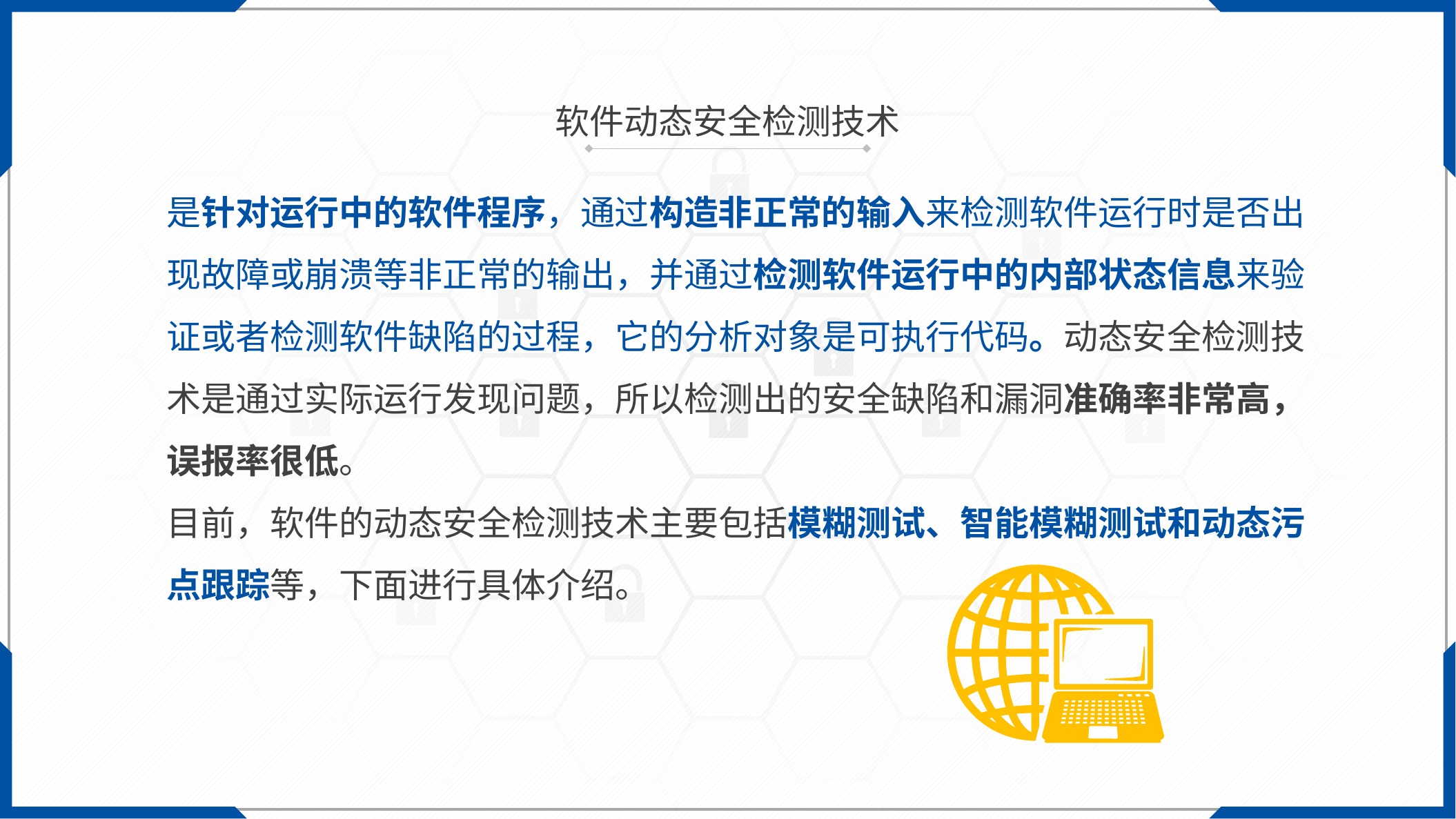

软件动态安全检测技术
是针对运行中的软件程序，通过构造非正常的输入来检测软件运行时是否出现故障或崩溃等非正常的输出，并通过检测软件运行中的内部状态信息来验证或者检测软件缺陷的过程，它的分析对象是可执行代码。动态安全检测技术是通过实际运行发现问题，所以检测出的安全缺陷和漏洞准确率非常高，误报率很低。
目前，软件的动态安全检测技术主要包括模糊测试、智能模糊测试和动态污点跟踪等，下面进行具体介绍。